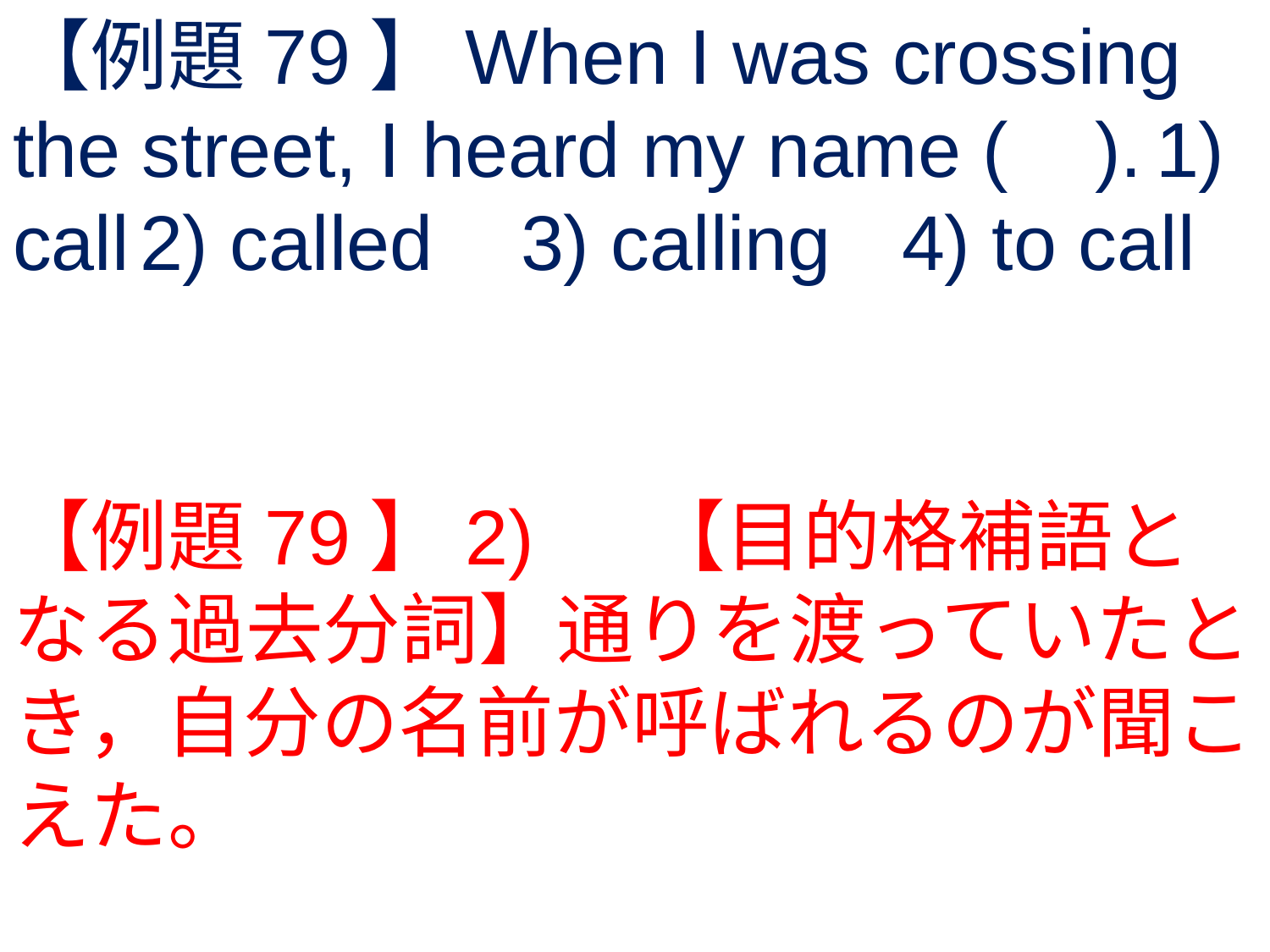

# 【例題79】When I was crossing the street, I heard my name (    ).	1) call	2) called	3) calling	4) to call
【例題79】2) 	【目的格補語となる過去分詞】通りを渡っていたとき，自分の名前が呼ばれるのが聞こえた。